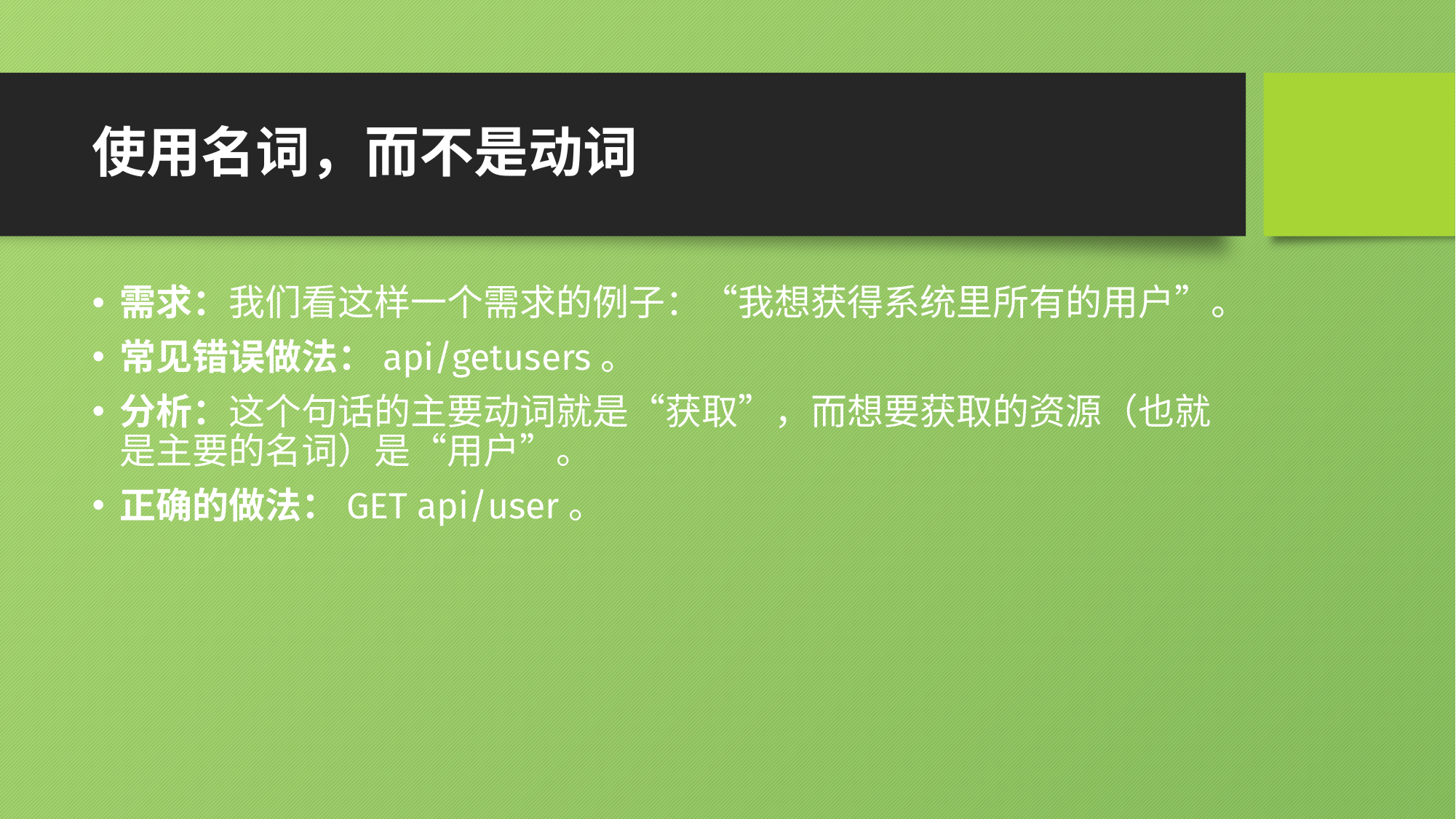

# 使用名词，而不是动词
需求：我们看这样一个需求的例子：“我想获得系统里所有的用户”。
常见错误做法：api/getusers。
分析：这个句话的主要动词就是“获取”，而想要获取的资源（也就是主要的名词）是“用户”。
正确的做法：GET api/user。